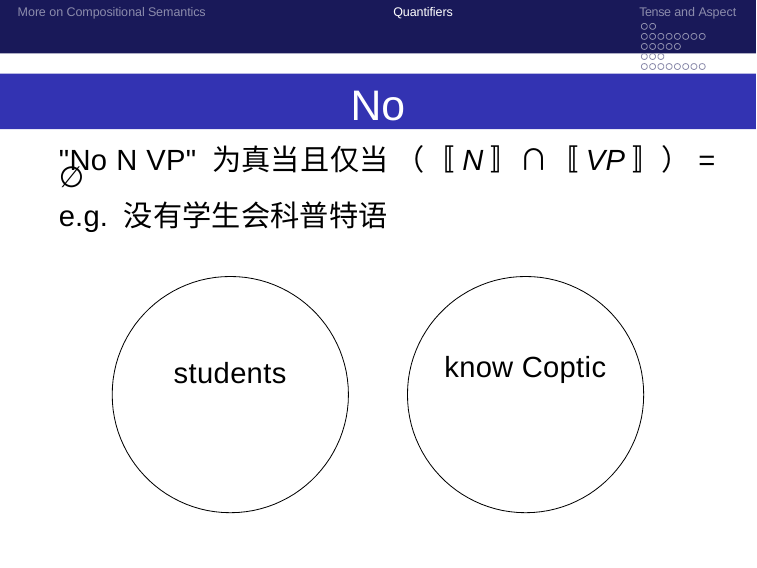

More on Compositional Semantics
Quantifiers
Tense and Aspect

No
"No N VP" 为真当且仅当 （〚N〛∩〚VP〛）= ∅

e.g. 没有学生会科普特语

know Coptic
students